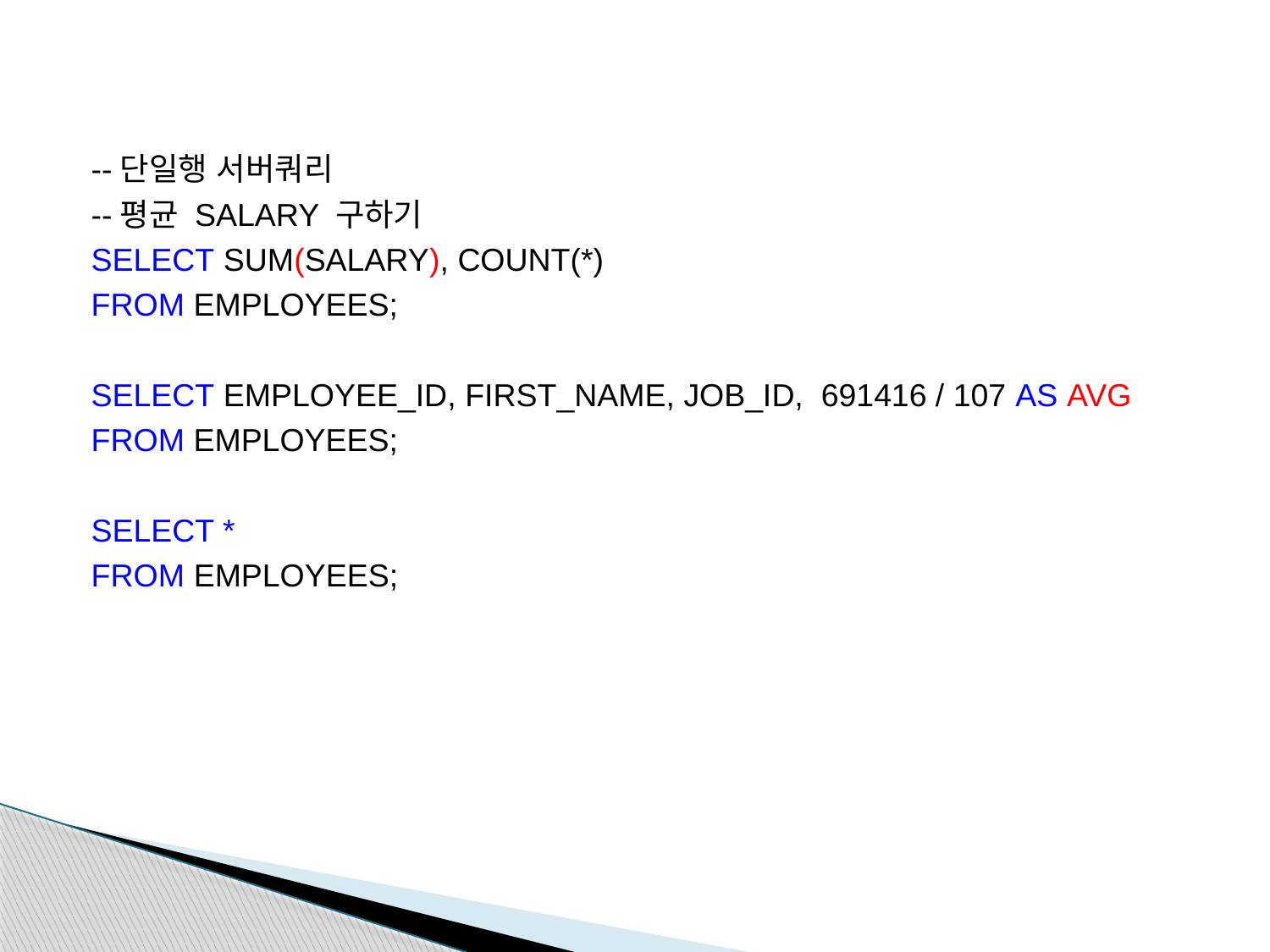

--단일행 서버쿼리
--평균 SALARY 구하기
SELECT SUM(SALARY), COUNT(*)
FROM EMPLOYEES;

SELECT EMPLOYEE_ID, FIRST_NAME, JOB_ID,  691416 / 107 AS AVG
FROM EMPLOYEES;

SELECT *
FROM EMPLOYEES;